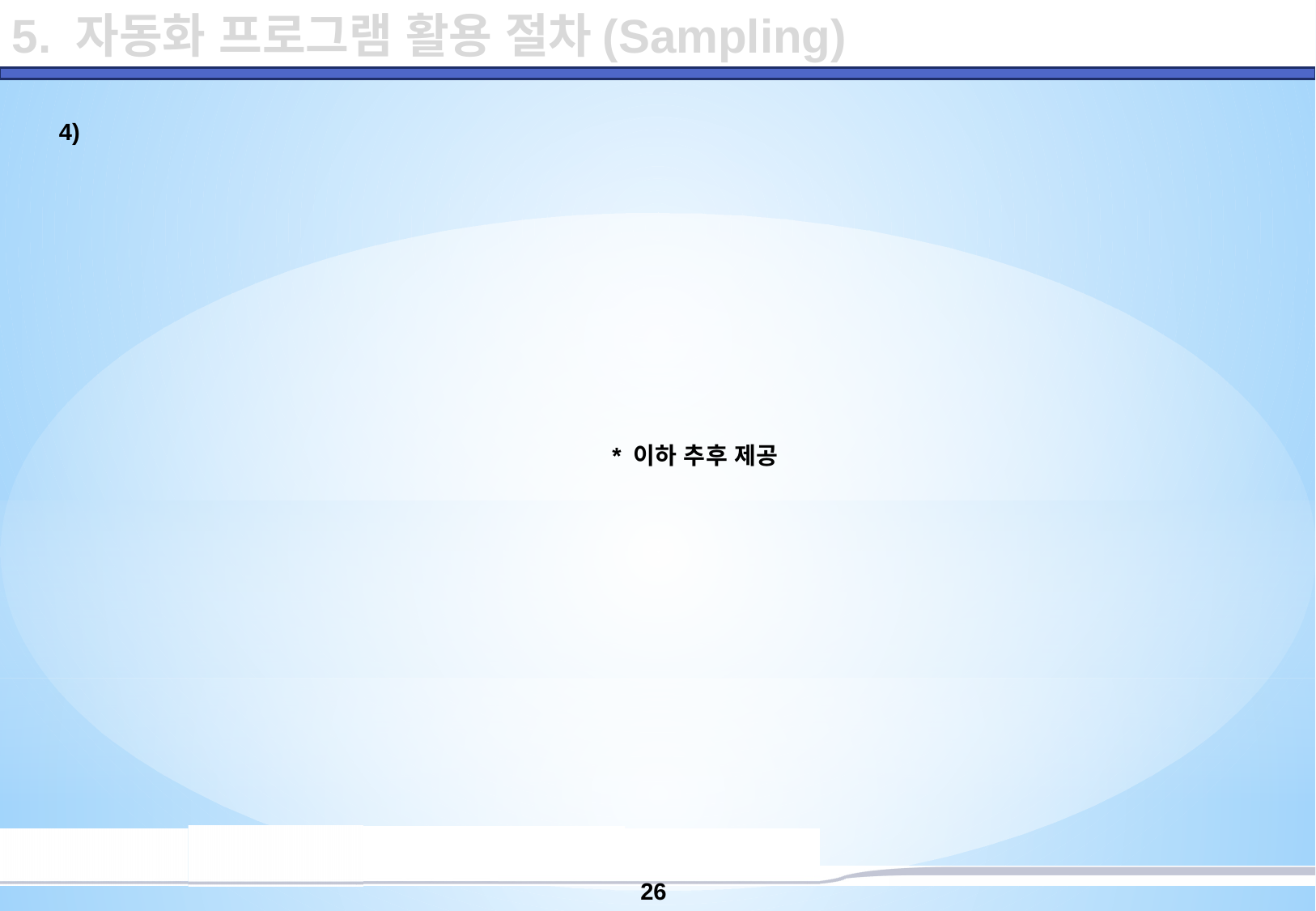

5. 자동화 프로그램 활용 절차(Sampling)

4)
* 이하 추후 제공